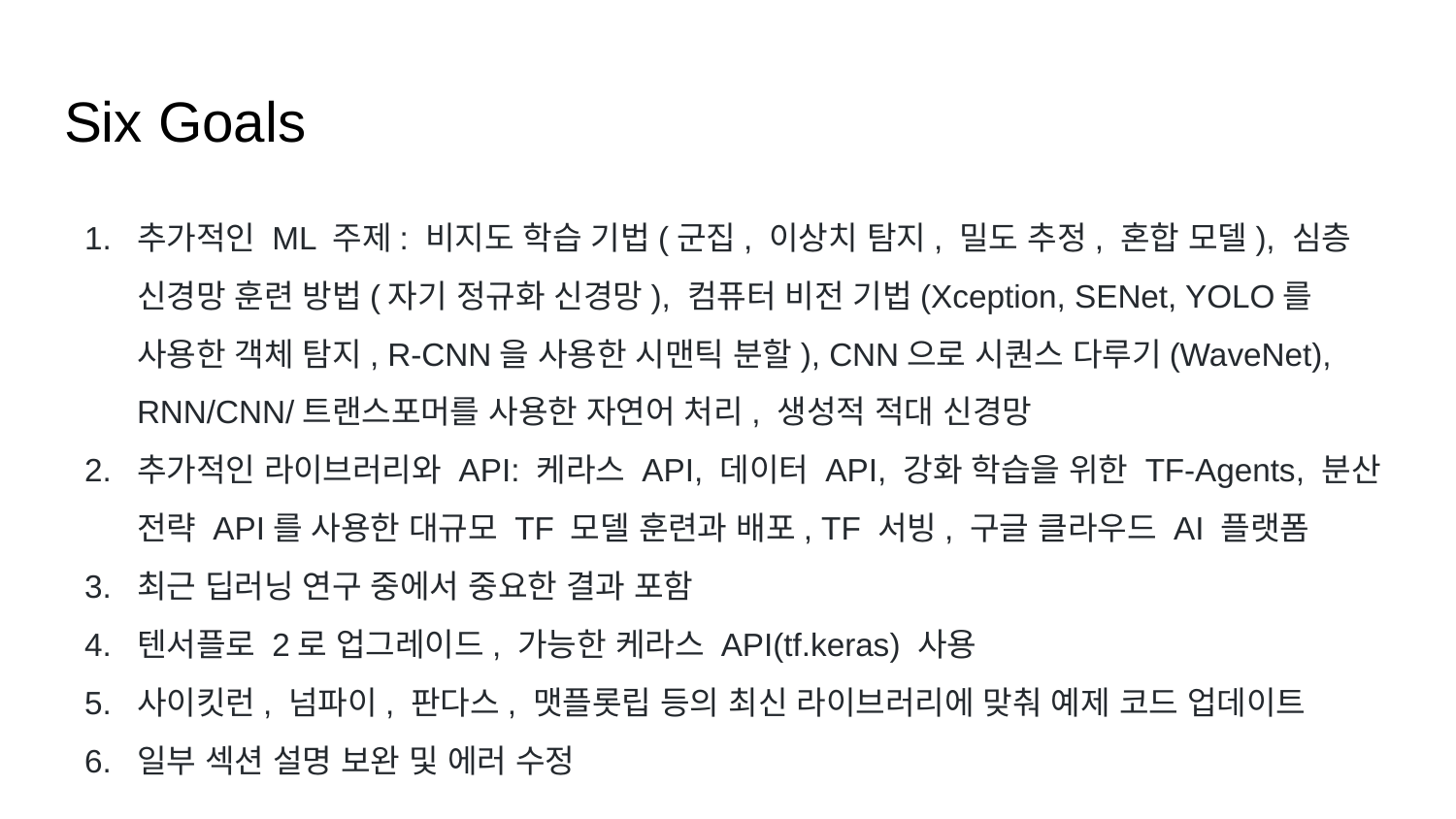

# Six Goals
추가적인 ML 주제: 비지도 학습 기법(군집, 이상치 탐지, 밀도 추정, 혼합 모델), 심층 신경망 훈련 방법(자기 정규화 신경망), 컴퓨터 비전 기법(Xception, SENet, YOLO를 사용한 객체 탐지, R-CNN을 사용한 시맨틱 분할), CNN으로 시퀀스 다루기(WaveNet), RNN/CNN/트랜스포머를 사용한 자연어 처리, 생성적 적대 신경망
추가적인 라이브러리와 API: 케라스 API, 데이터 API, 강화 학습을 위한 TF-Agents, 분산 전략 API를 사용한 대규모 TF 모델 훈련과 배포, TF 서빙, 구글 클라우드 AI 플랫폼
최근 딥러닝 연구 중에서 중요한 결과 포함
텐서플로 2로 업그레이드, 가능한 케라스 API(tf.keras) 사용
사이킷런, 넘파이, 판다스, 맷플롯립 등의 최신 라이브러리에 맞춰 예제 코드 업데이트
일부 섹션 설명 보완 및 에러 수정